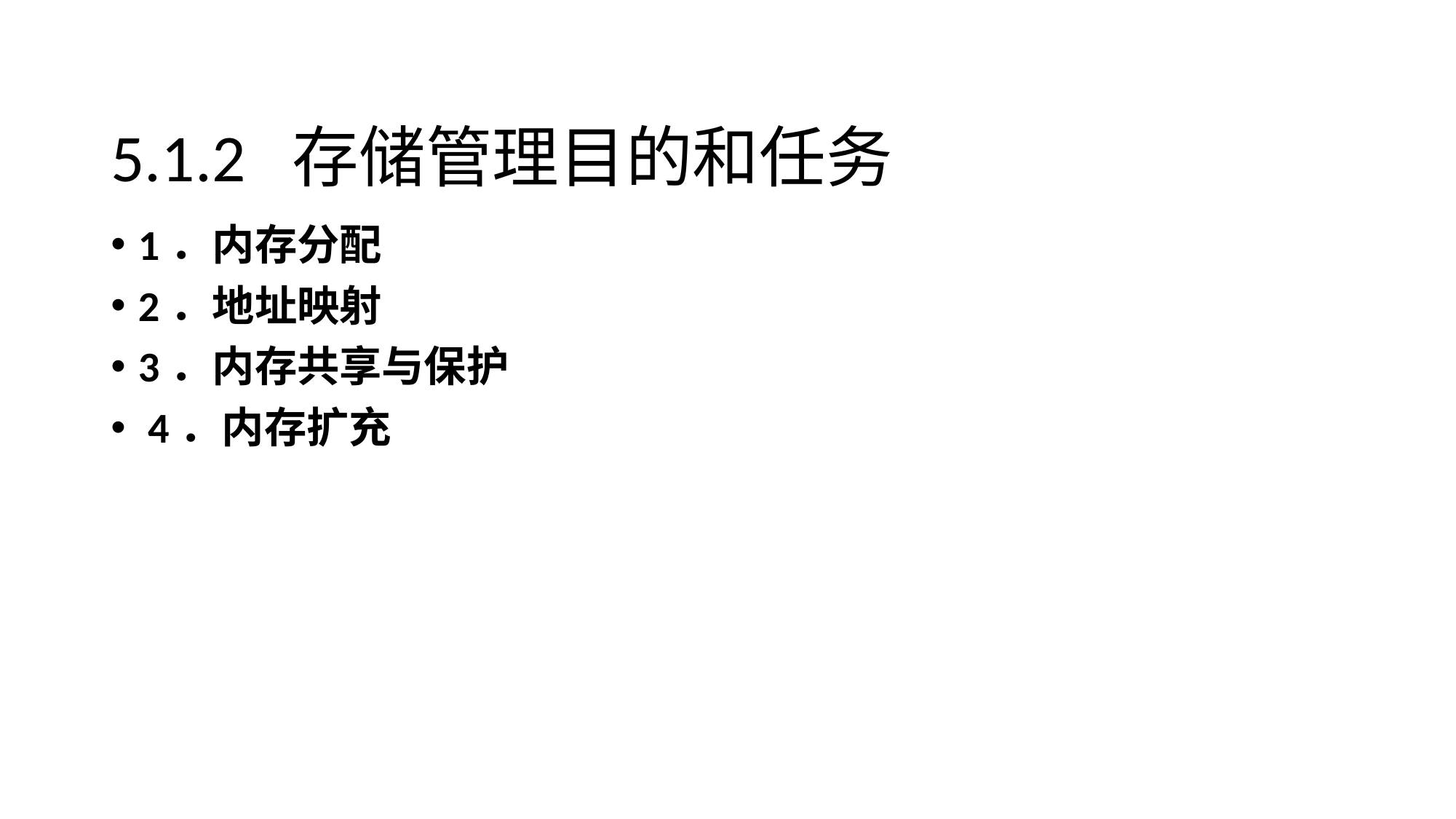

5.1.2  存储管理目的和任务
1．内存分配
2．地址映射
3．内存共享与保护
 4．内存扩充
3